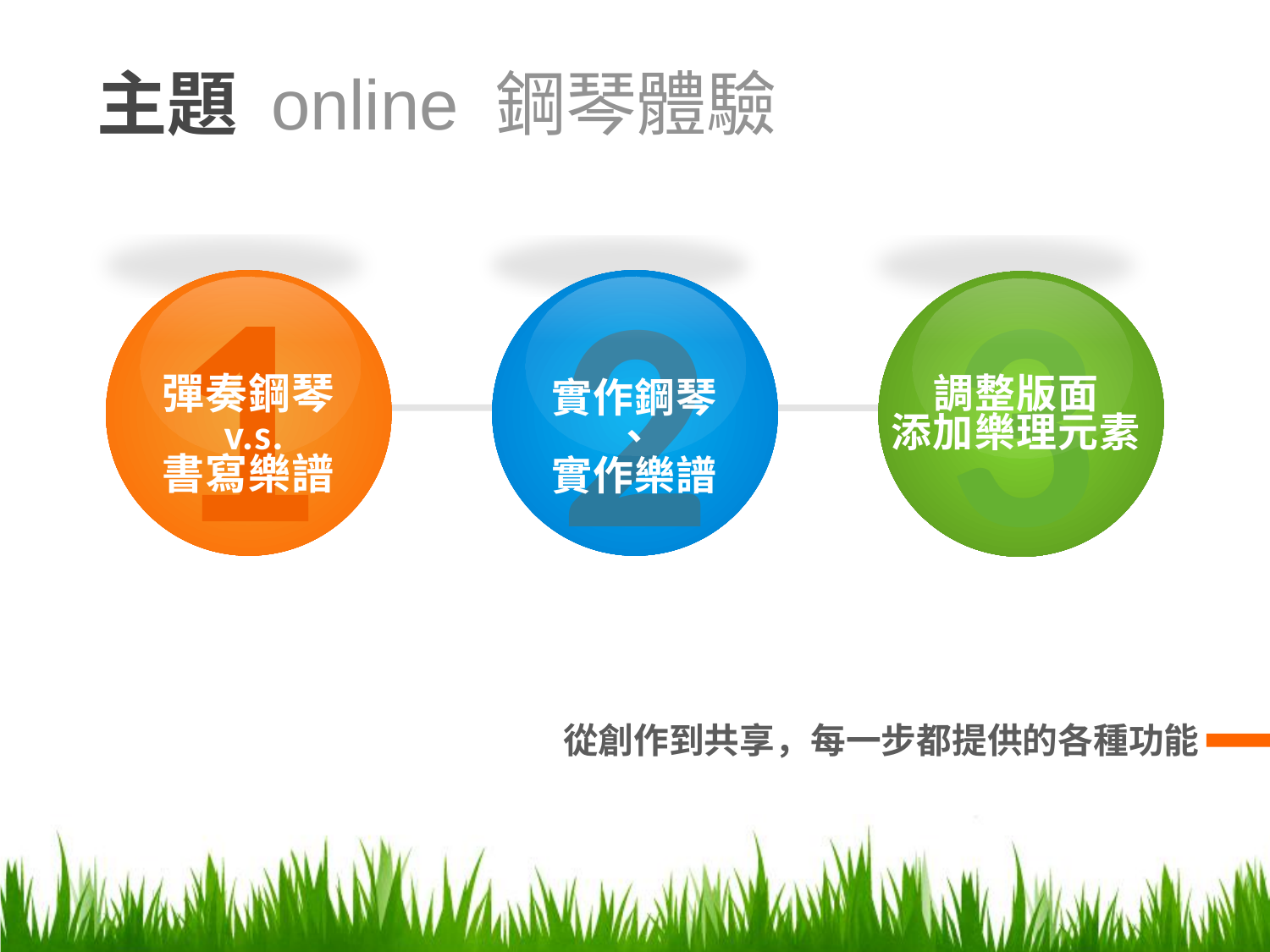

主題 online 鋼琴體驗
1

彈奏鋼琴
 v.s.
書寫樂譜
3

調整版面
添加樂理元素
2

實作鋼琴
、
實作樂譜
從創作到共享，每一步都提供的各種功能